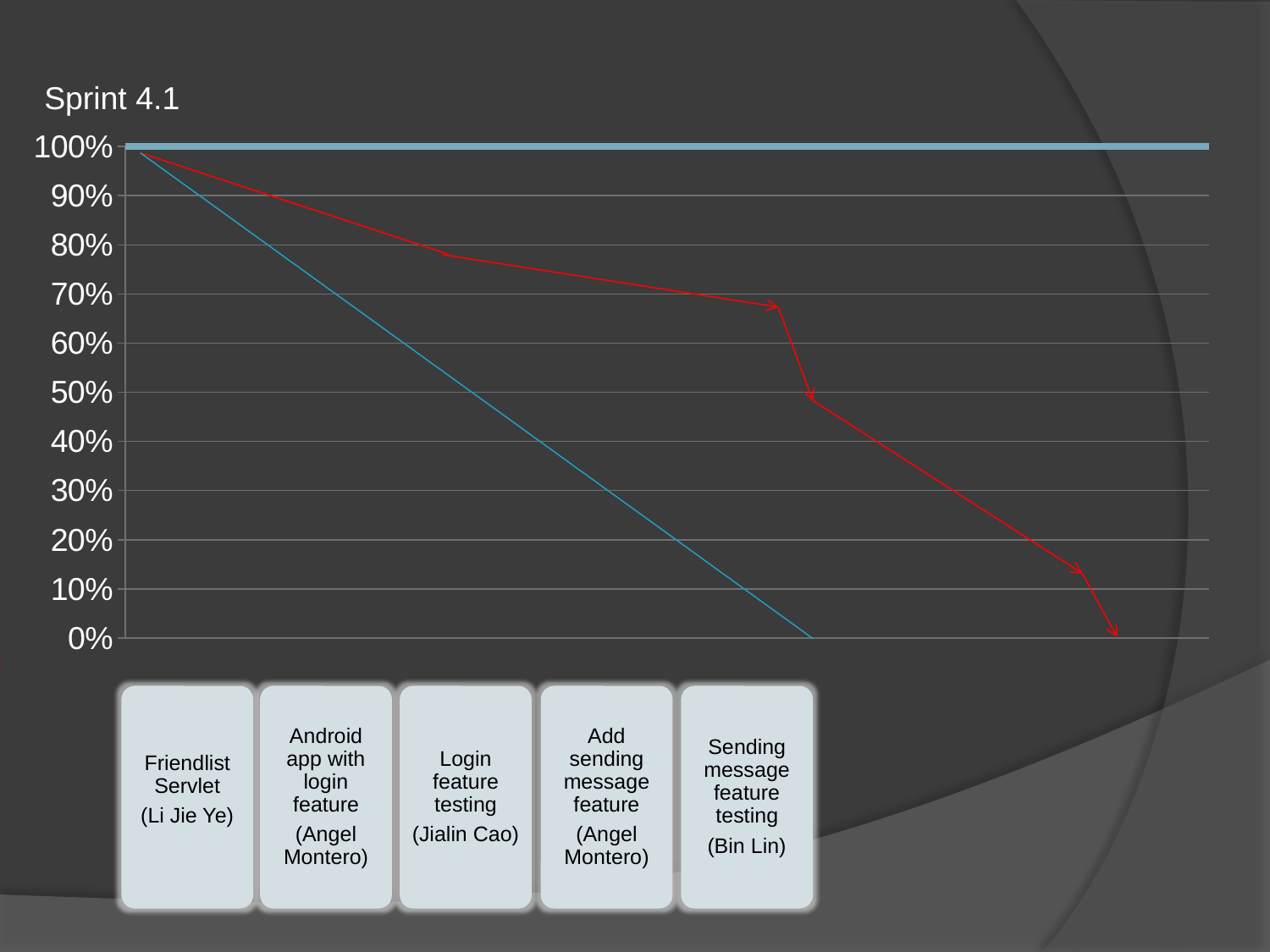

Sprint 4.1

### Chart

| Category |  |  |
|---|---|---|
| 列1 | 90.0 | None |
| 列2 | 90.0 | None |
| 列3 | 85.0 | None |
Friendlist Servlet
(Li Jie Ye)
Android app with login feature
(Angel Montero)

Login feature testing
(Jialin Cao)

Add sending message feature
(Angel Montero)

Sending message feature testing
(Bin Lin)